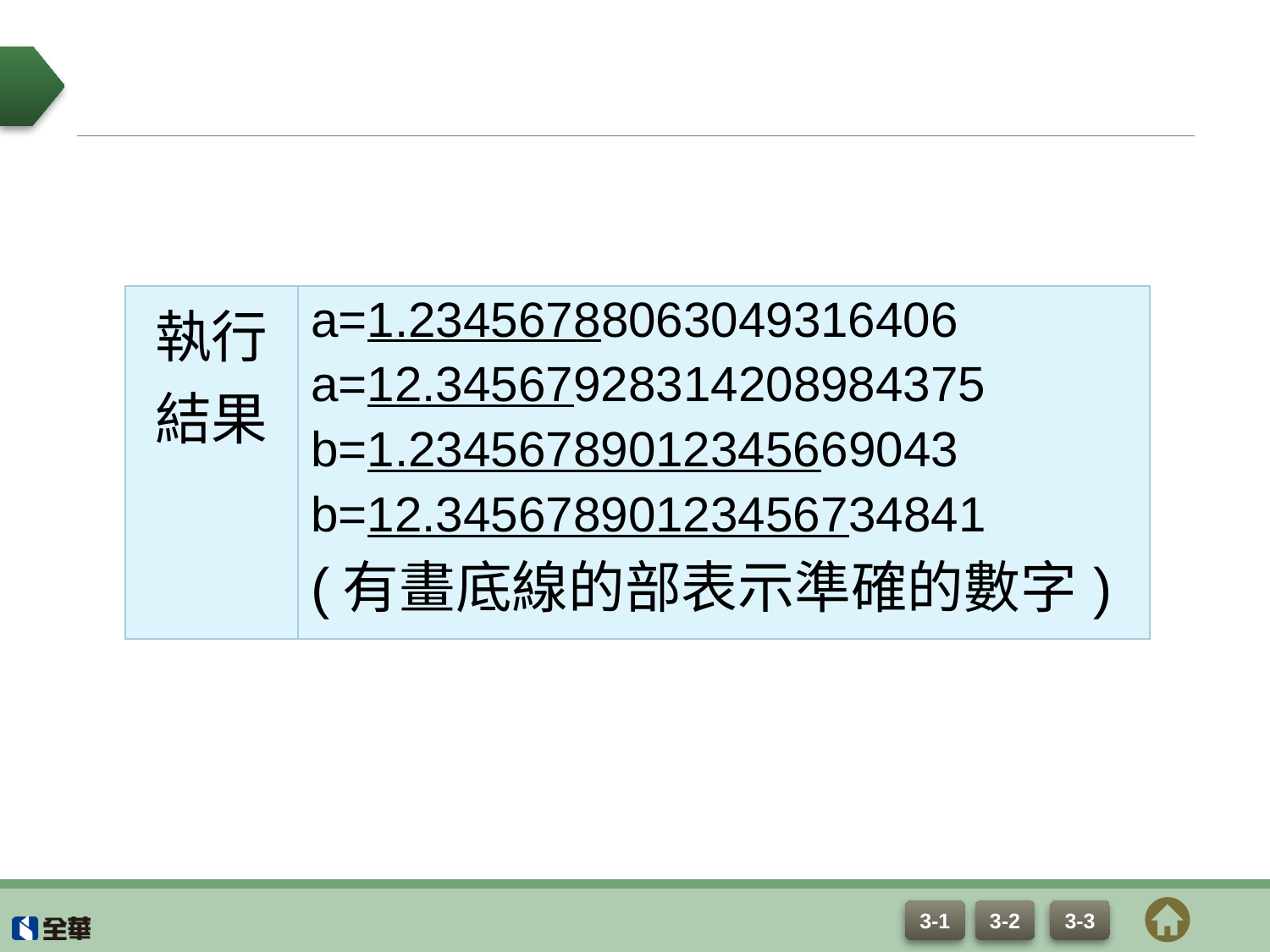

#

| 執行結果 | a=1.23456788063049316406 a=12.34567928314208984375 b=1.23456789012345669043 b=12.34567890123456734841 (有畫底線的部表示準確的數字) |
| --- | --- |